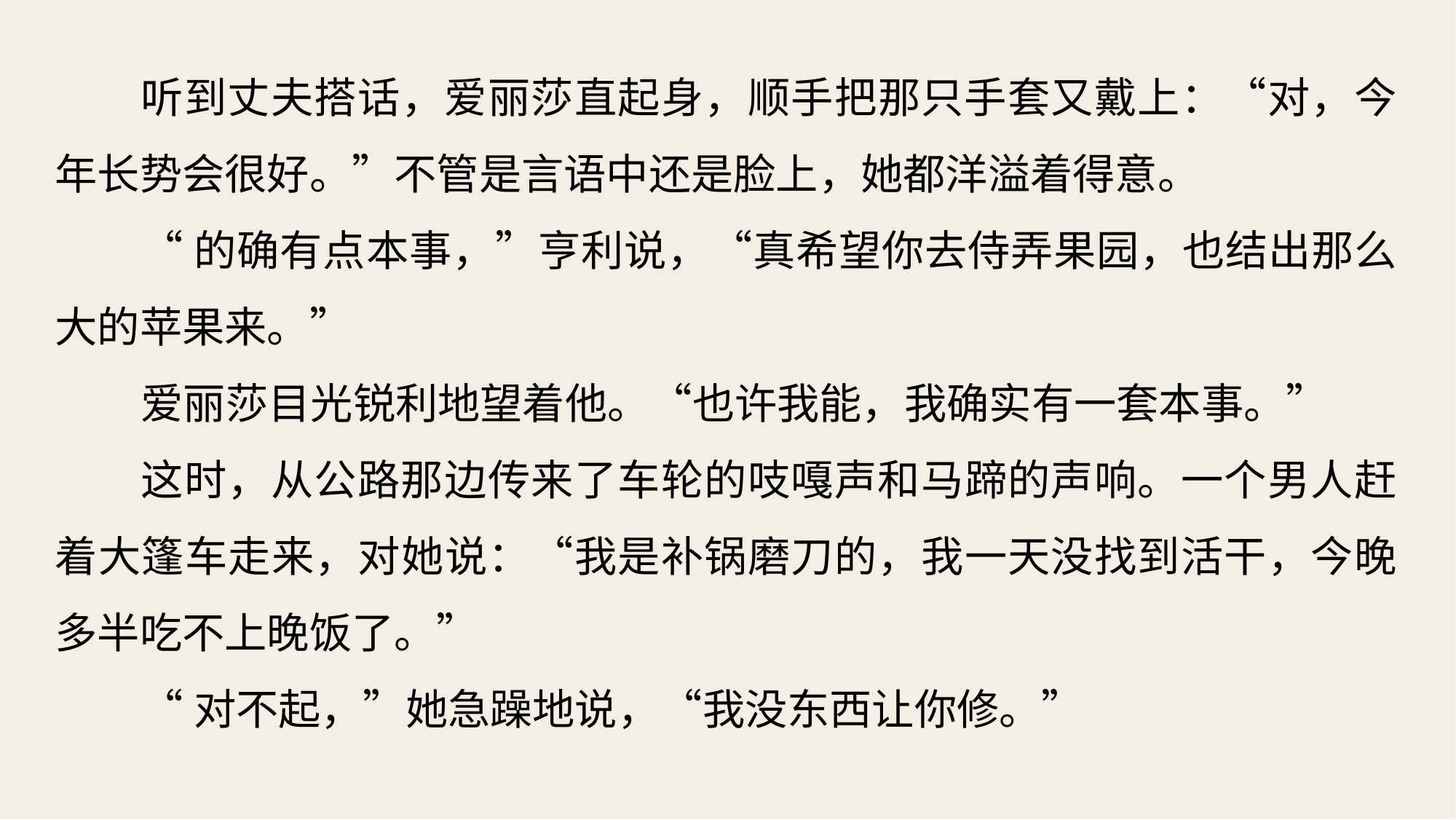

听到丈夫搭话，爱丽莎直起身，顺手把那只手套又戴上：“对，今年长势会很好。”不管是言语中还是脸上，她都洋溢着得意。
“的确有点本事，”亨利说，“真希望你去侍弄果园，也结出那么大的苹果来。”
爱丽莎目光锐利地望着他。“也许我能，我确实有一套本事。”
这时，从公路那边传来了车轮的吱嘎声和马蹄的声响。一个男人赶着大篷车走来，对她说：“我是补锅磨刀的，我一天没找到活干，今晚多半吃不上晚饭了。”
“对不起，”她急躁地说，“我没东西让你修。”